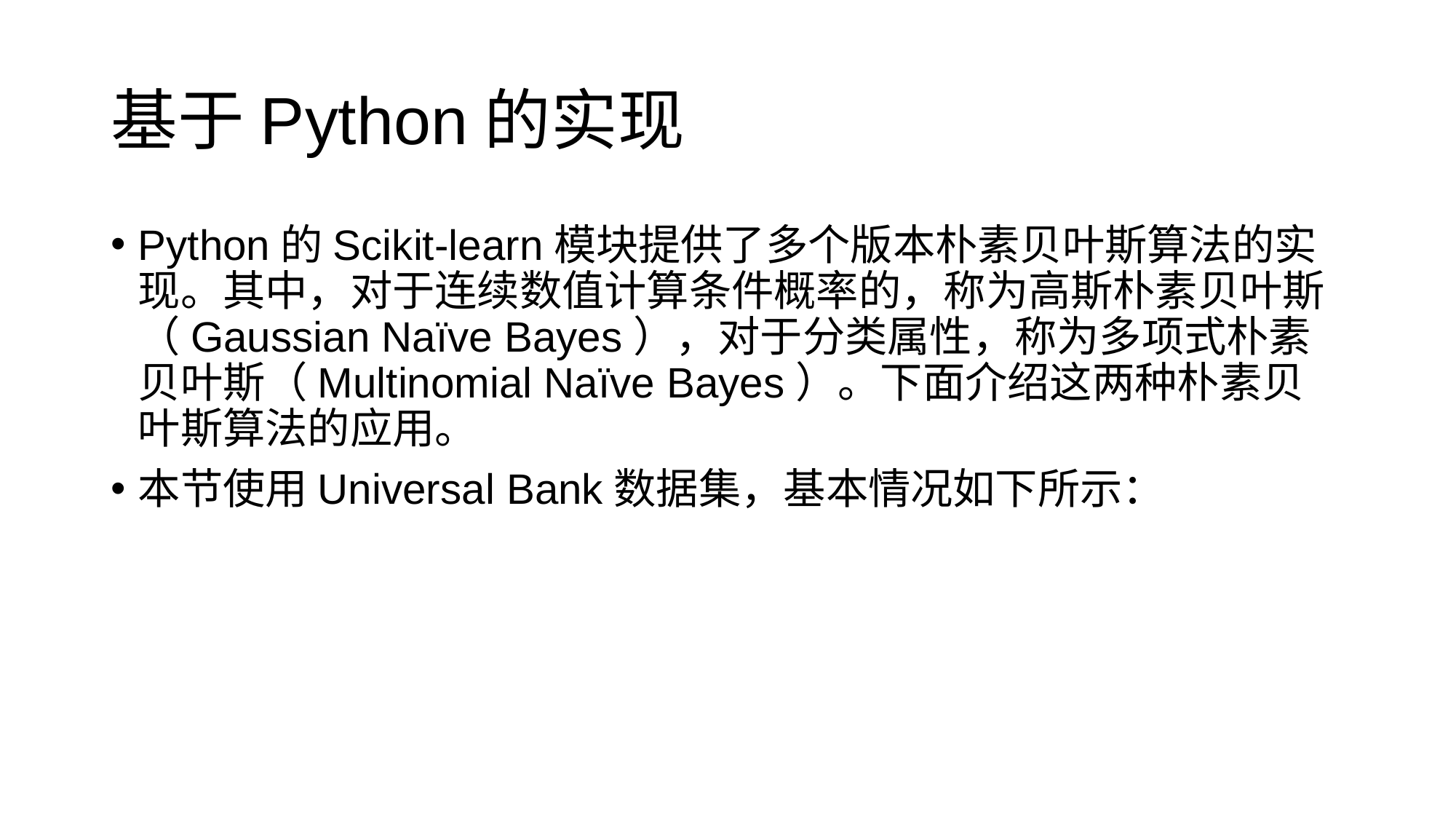

# 基于Python的实现
Python的Scikit-learn模块提供了多个版本朴素贝叶斯算法的实现。其中，对于连续数值计算条件概率的，称为高斯朴素贝叶斯（Gaussian Naïve Bayes），对于分类属性，称为多项式朴素贝叶斯（Multinomial Naïve Bayes）。下面介绍这两种朴素贝叶斯算法的应用。
本节使用Universal Bank数据集，基本情况如下所示：